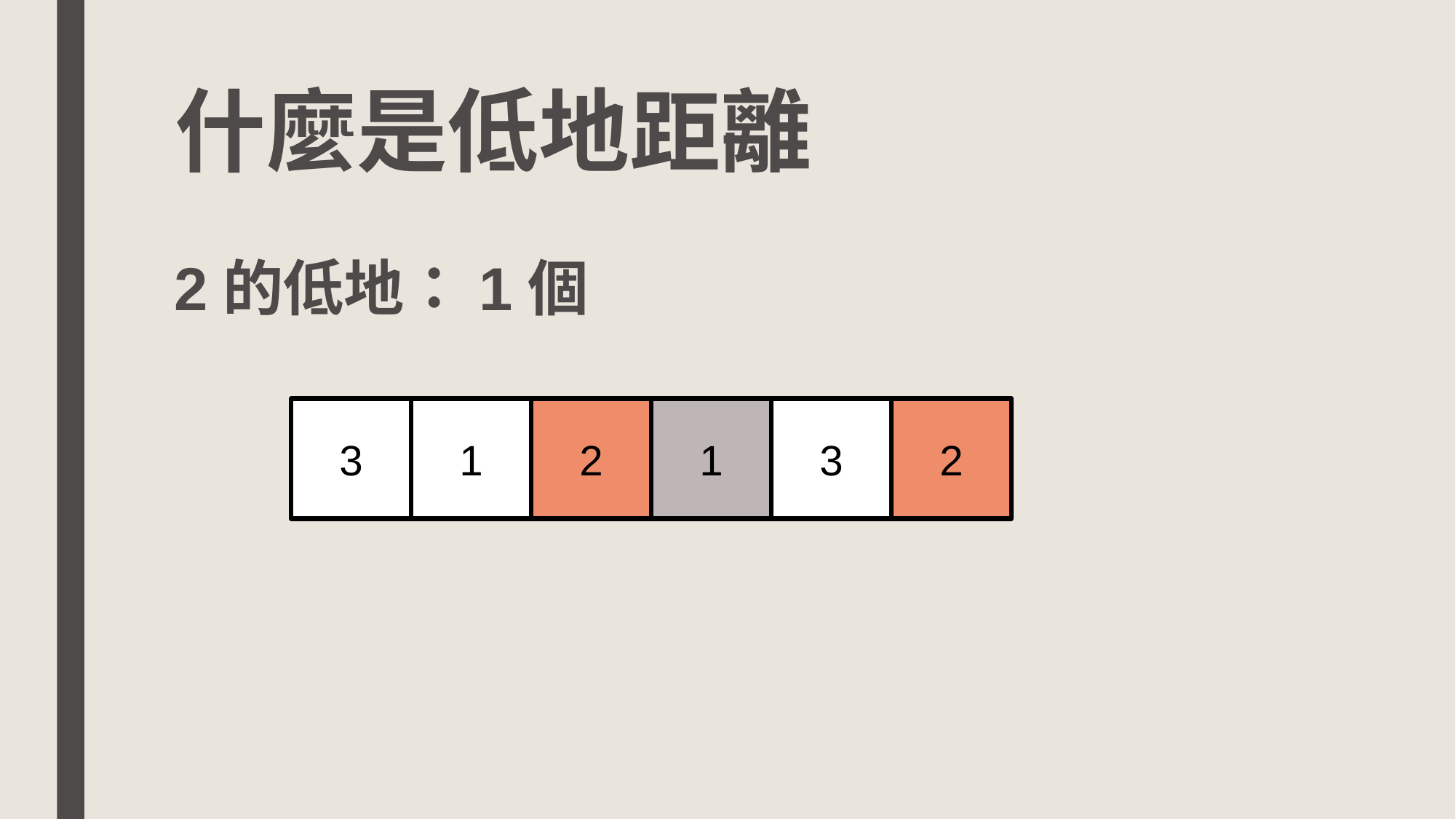

# 什麼是低地距離
2的低地：1個
3
1
2
1
3
2